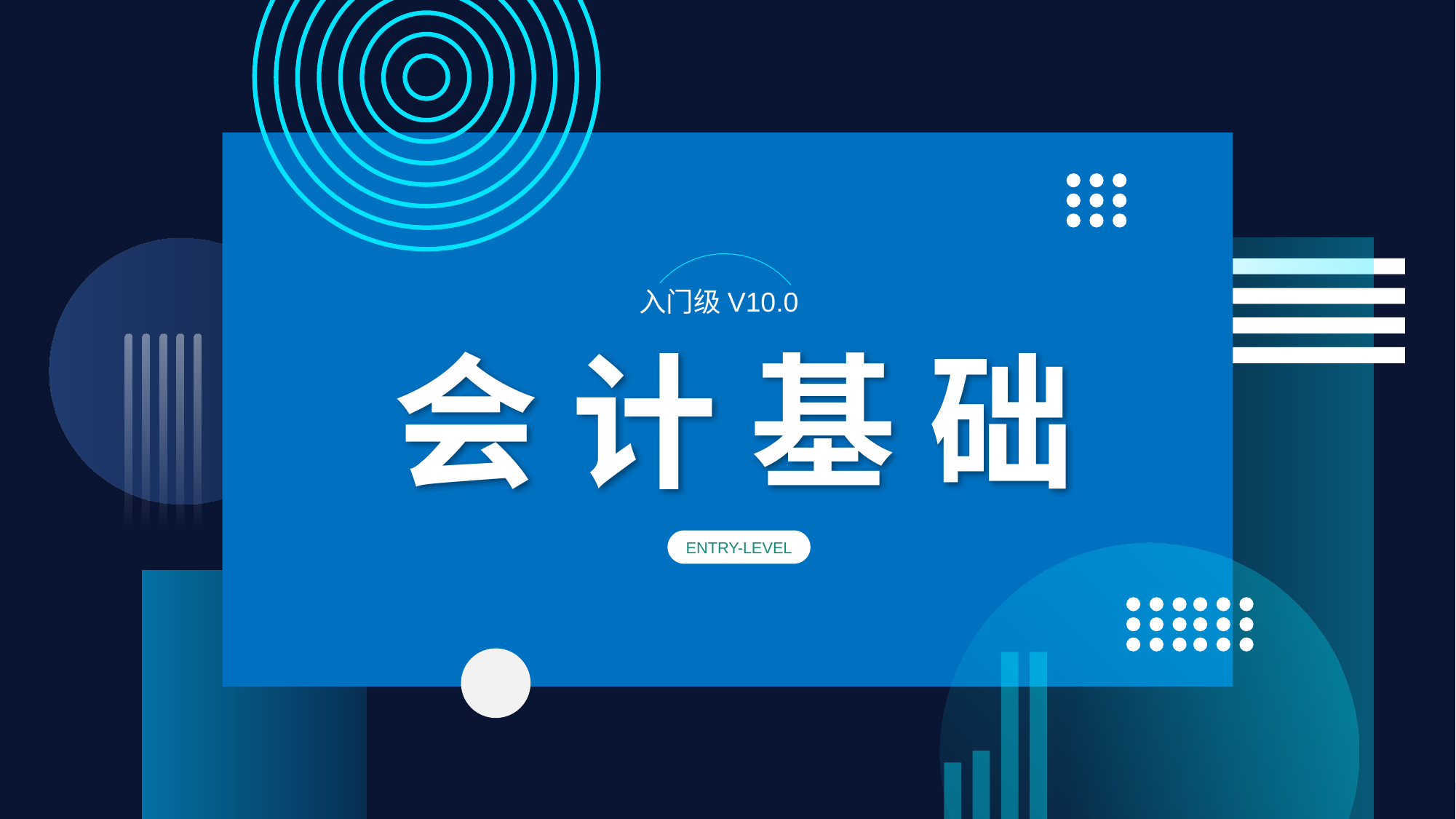

e7d195523061f1c0c30ee18c1b05f65d12b38e2533cb2ccdAE0CC34CB5CBEBFAEC353FED4DECE97C3E379FD1D933F5E4DC18EF8EA6B7A1130D5F6DE9DD2BE4B0A8C9126ACE5083D1F5A9E323B29CCFC77E4CC80EC5189371431F4671CBD48E6177643ABF6453FB67149B34E672388944E5774475C942B415C7D53F4BF56DFC119ED9B5EAFC66AB55

入门级V10.0

会 计 基 础

ENTRY-LEVEL